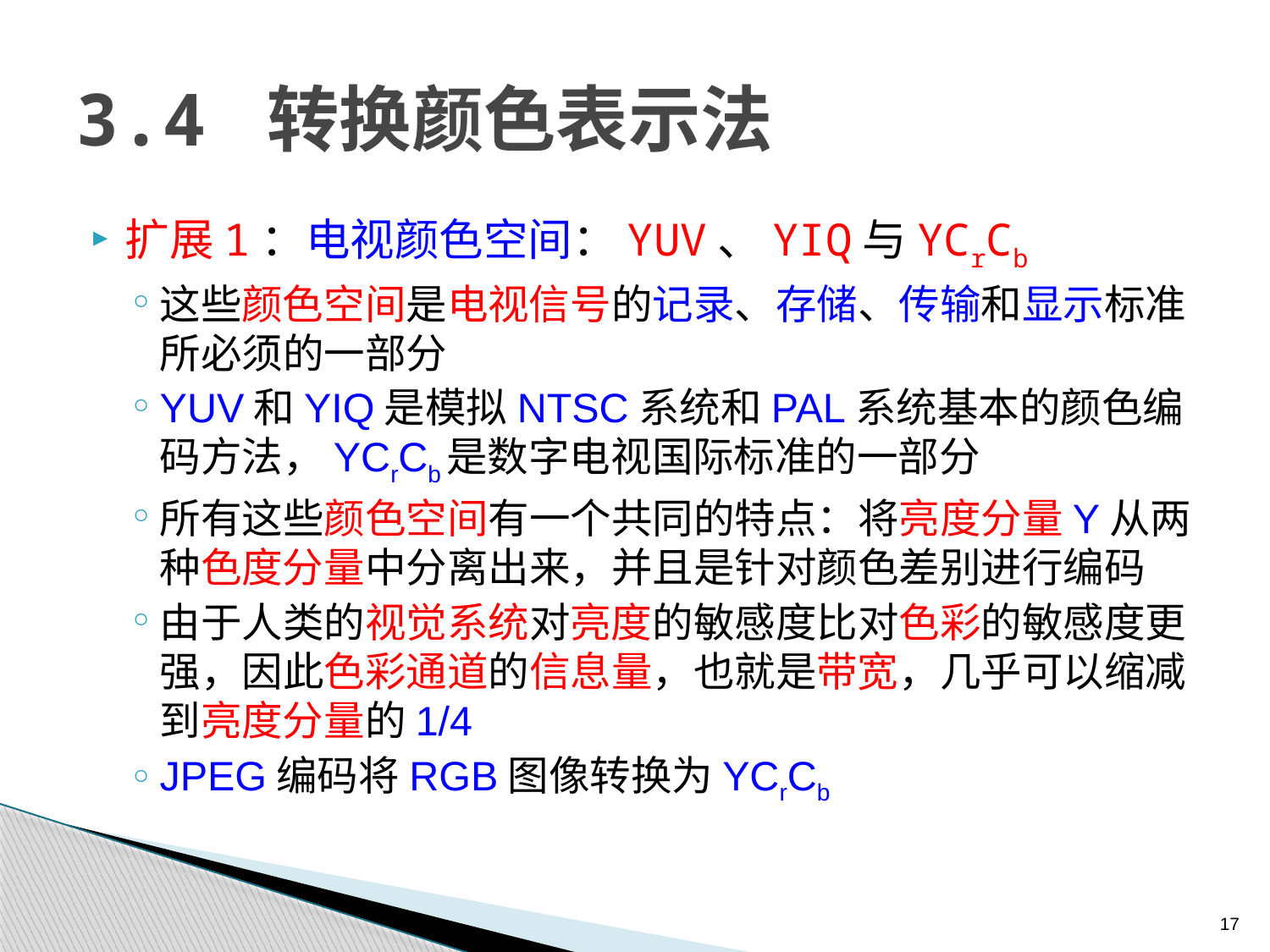

# 3.4 转换颜色表示法
扩展1：电视颜色空间：YUV、YIQ与YCrCb
这些颜色空间是电视信号的记录、存储、传输和显示标准所必须的一部分
YUV和YIQ是模拟NTSC系统和PAL系统基本的颜色编码方法，YCrCb是数字电视国际标准的一部分
所有这些颜色空间有一个共同的特点：将亮度分量Y从两种色度分量中分离出来，并且是针对颜色差别进行编码
由于人类的视觉系统对亮度的敏感度比对色彩的敏感度更强，因此色彩通道的信息量，也就是带宽，几乎可以缩减到亮度分量的1/4
JPEG编码将RGB图像转换为YCrCb

17